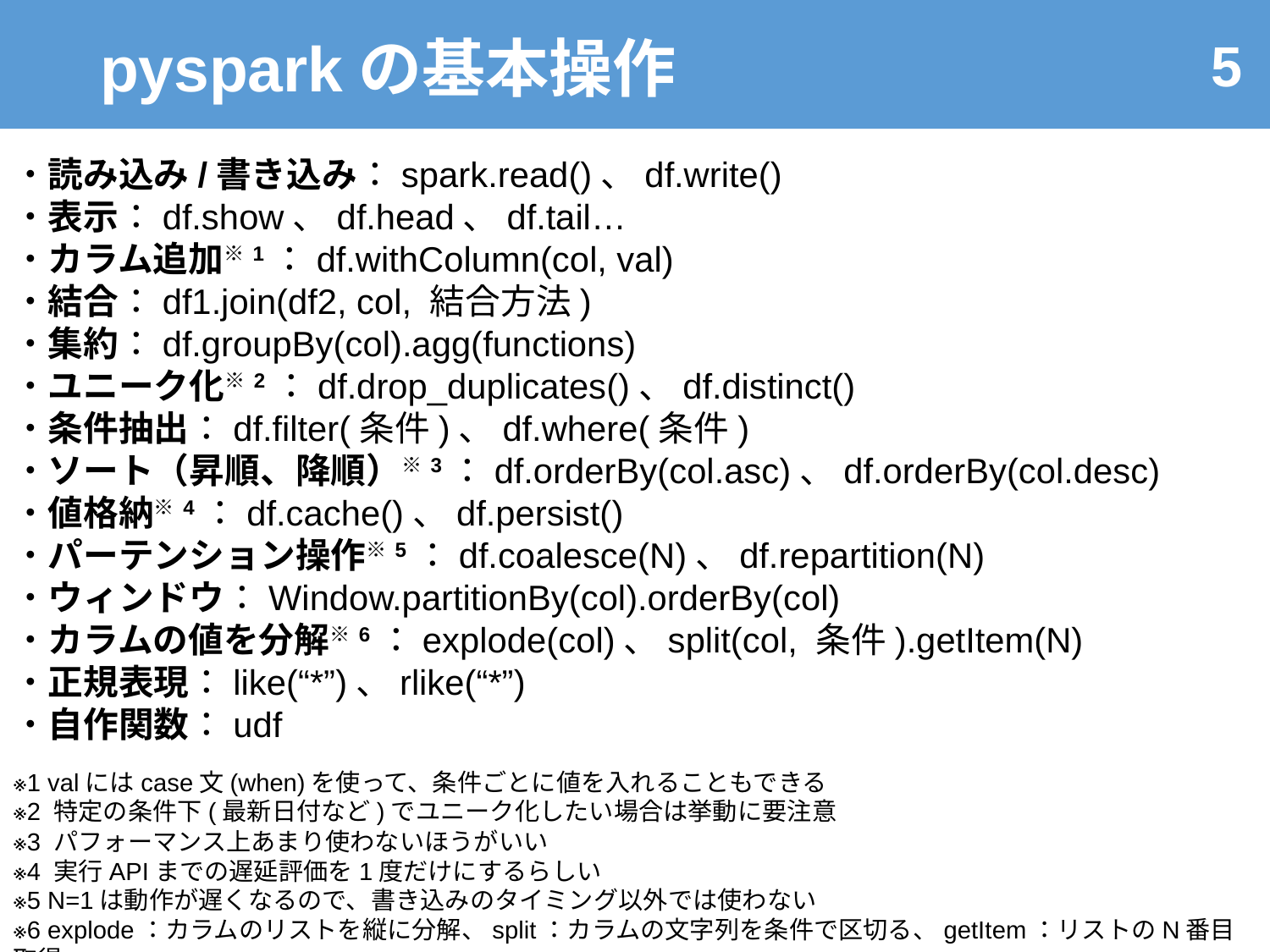

# pysparkの基本操作
・読み込み/書き込み：spark.read()、df.write()
・表示：df.show、df.head、df.tail…
・カラム追加※1：df.withColumn(col, val)
・結合：df1.join(df2, col, 結合方法)
・集約：df.groupBy(col).agg(functions)
・ユニーク化※2：df.drop_duplicates()、df.distinct()
・条件抽出：df.filter(条件)、df.where(条件)
・ソート（昇順、降順）※3：df.orderBy(col.asc)、df.orderBy(col.desc)
・値格納※4：df.cache()、df.persist()
・パーテンション操作※5：df.coalesce(N)、df.repartition(N)
・ウィンドウ：Window.partitionBy(col).orderBy(col)
・カラムの値を分解※6：explode(col)、split(col, 条件).getItem(N)
・正規表現：like(“*”)、rlike(“*”)
・自作関数：udf
※1 valにはcase文(when)を使って、条件ごとに値を入れることもできる
※2 特定の条件下(最新日付など)でユニーク化したい場合は挙動に要注意
※3 パフォーマンス上あまり使わないほうがいい
※4 実行APIまでの遅延評価を1度だけにするらしい
※5 N=1は動作が遅くなるので、書き込みのタイミング以外では使わない
※6 explode：カラムのリストを縦に分解、split：カラムの文字列を条件で区切る、getItem：リストのN番目取得